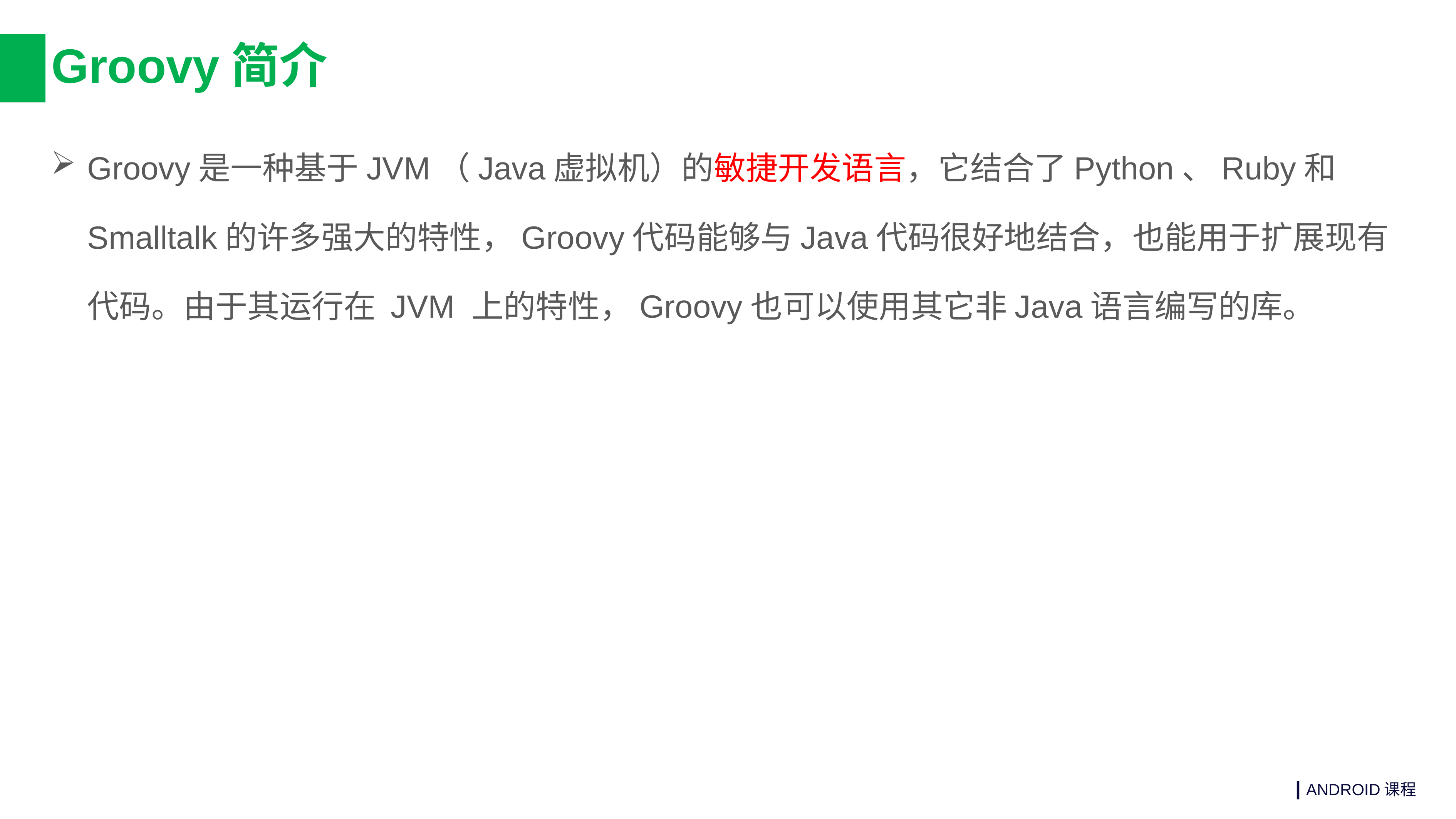

# Groovy简介
Groovy是一种基于JVM（Java虚拟机）的敏捷开发语言，它结合了Python、Ruby和Smalltalk的许多强大的特性，Groovy代码能够与Java代码很好地结合，也能用于扩展现有代码。由于其运行在 JVM 上的特性，Groovy也可以使用其它非Java语言编写的库。